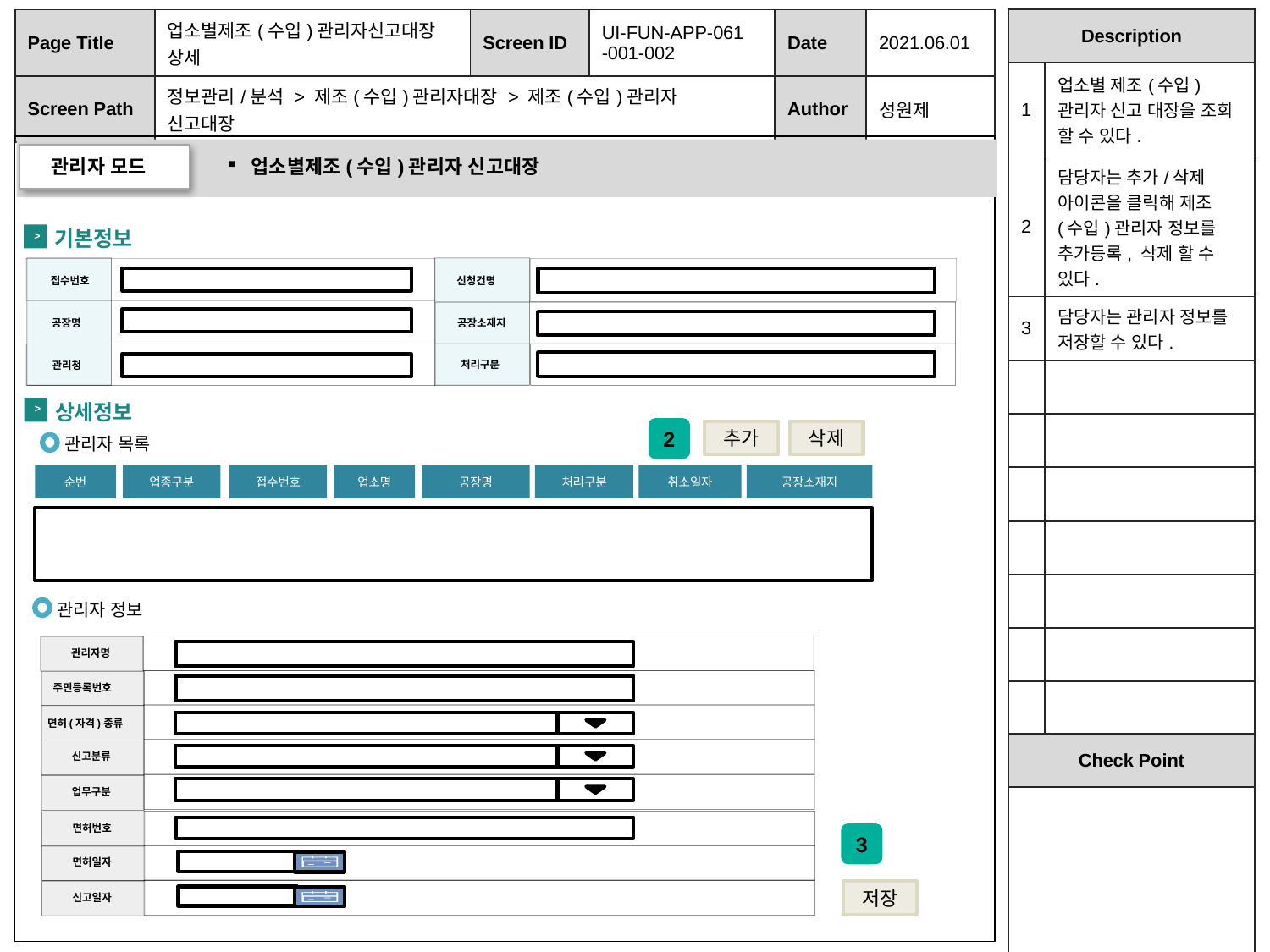

| Description |  |
| --- | --- |
| 1 | 업소별 제조(수입) 관리자 신고 대장을 조회 할 수 있다. |
| 2 | 담당자는 추가/삭제 아이콘을 클릭해 제조(수입)관리자 정보를 추가등록, 삭제 할 수 있다. |
| 3 | 담당자는 관리자 정보를 저장할 수 있다. |
|  |  |
|  |  |
|  |  |
|  |  |
|  |  |
|  |  |
|  |  |
| Check Point |  |
|  |  |
| Page Title | 업소별제조(수입)관리자신고대장 상세 | Screen ID | UI-FUN-APP-061 -001-002 | Date | 2021.06.01 |
| --- | --- | --- | --- | --- | --- |
| Screen Path | 정보관리/분석 > 제조(수입)관리자대장 > 제조(수입)관리자 신고대장 |  |  | Author | 성원제 |

관리자 모드
업소별제조(수입)관리자 신고대장
기본정보
>

접수번호

신청건명

공장소재지
공장명

처리구분

관리청

상세정보
>
2
추가
삭제
관리자 목록

순번
업종구분
접수번호
업소명
공장명
처리구분
취소일자
공장소재지

관리자 정보

관리자명

주민등록번호

면허(자격)종류

신고분류

업무구분

면허번호

면허일자

신고일자

3

저장